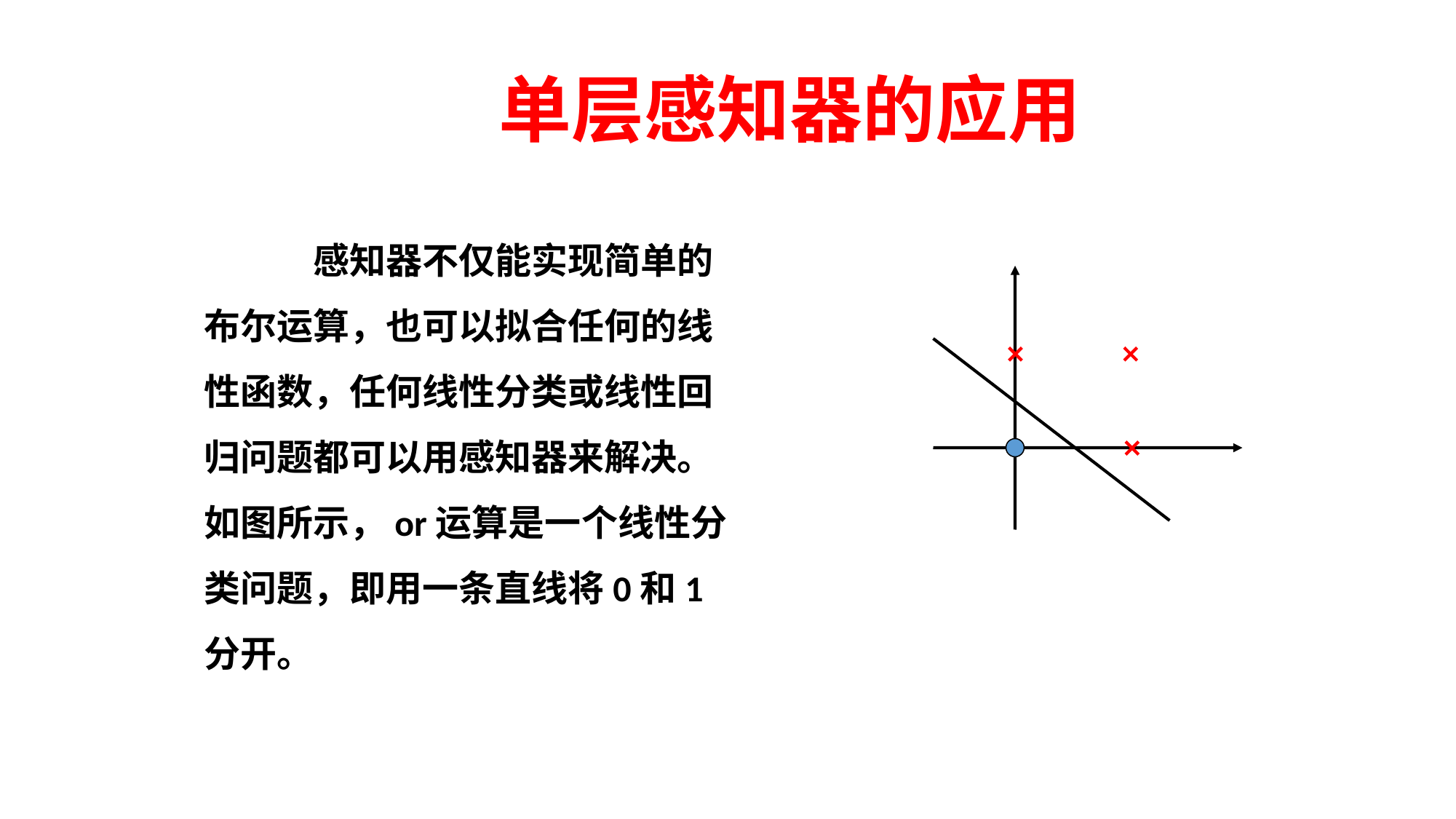

单层感知器的应用
	感知器不仅能实现简单的布尔运算，也可以拟合任何的线性函数，任何线性分类或线性回归问题都可以用感知器来解决。如图所示，or运算是一个线性分类问题，即用一条直线将0和1分开。